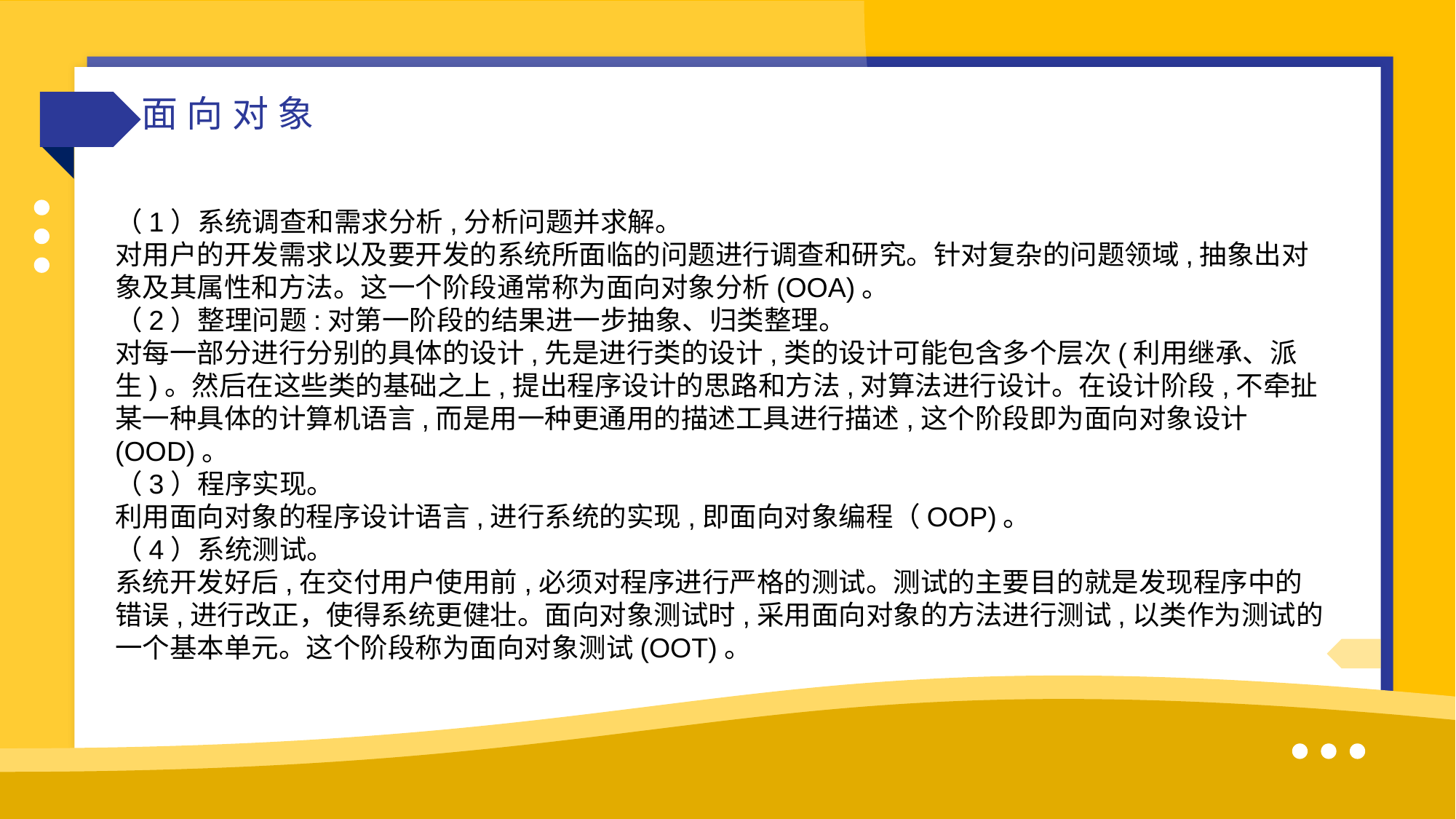

面向对象
（1）系统调查和需求分析,分析问题并求解。
对用户的开发需求以及要开发的系统所面临的问题进行调查和研究。针对复杂的问题领域,抽象出对象及其属性和方法。这一个阶段通常称为面向对象分析(OOA)。
（2）整理问题:对第一阶段的结果进一步抽象、归类整理。
对每一部分进行分别的具体的设计,先是进行类的设计,类的设计可能包含多个层次(利用继承、派生)。然后在这些类的基础之上,提出程序设计的思路和方法,对算法进行设计。在设计阶段,不牵扯某一种具体的计算机语言,而是用一种更通用的描述工具进行描述,这个阶段即为面向对象设计(OOD)。
（3）程序实现。
利用面向对象的程序设计语言,进行系统的实现,即面向对象编程（OOP)。
（4）系统测试。
系统开发好后,在交付用户使用前,必须对程序进行严格的测试。测试的主要目的就是发现程序中的错误,进行改正，使得系统更健壮。面向对象测试时,采用面向对象的方法进行测试,以类作为测试的一个基本单元。这个阶段称为面向对象测试(OOT)。